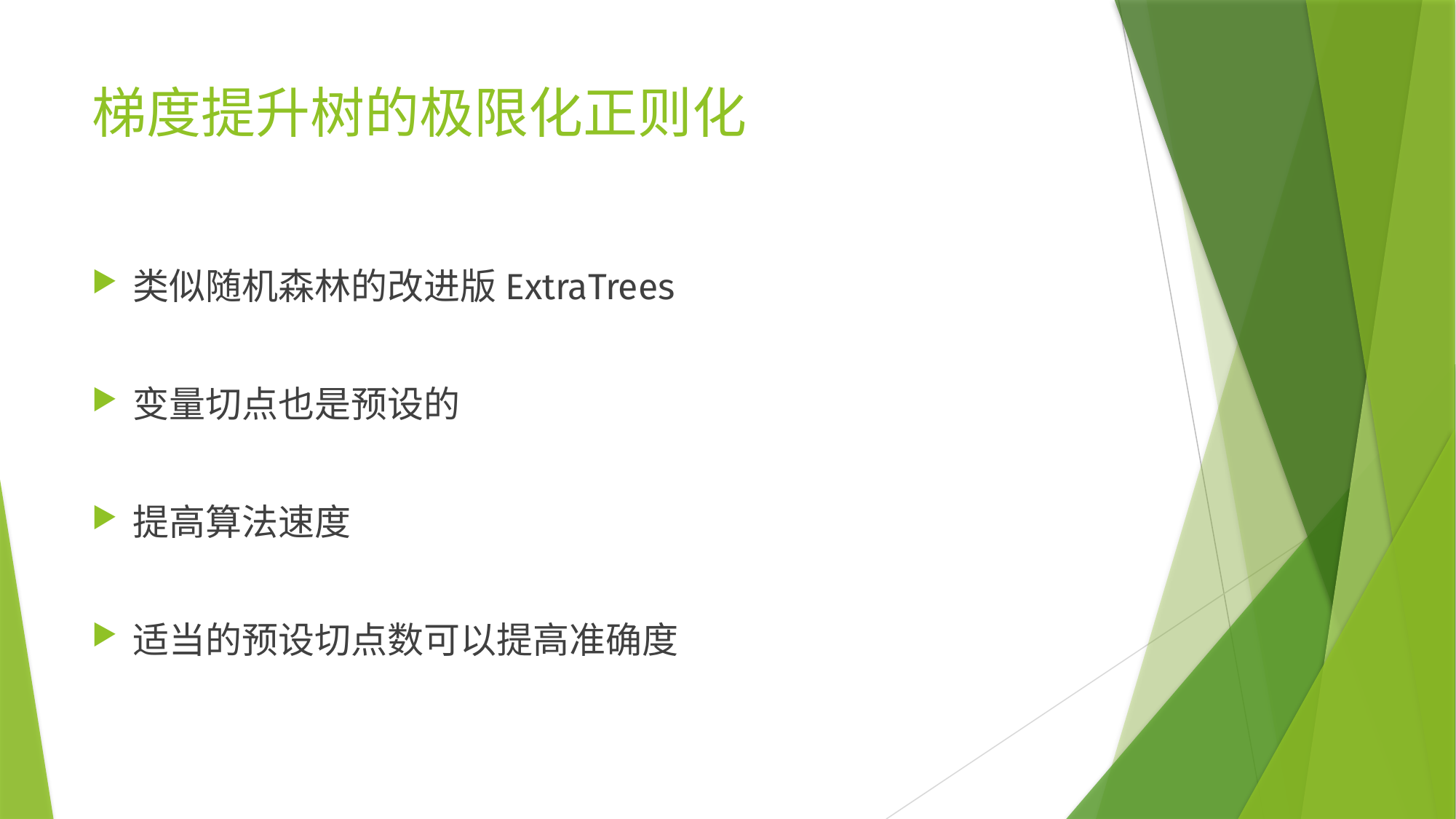

# 梯度提升树的极限化正则化
类似随机森林的改进版ExtraTrees

变量切点也是预设的

提高算法速度

适当的预设切点数可以提高准确度